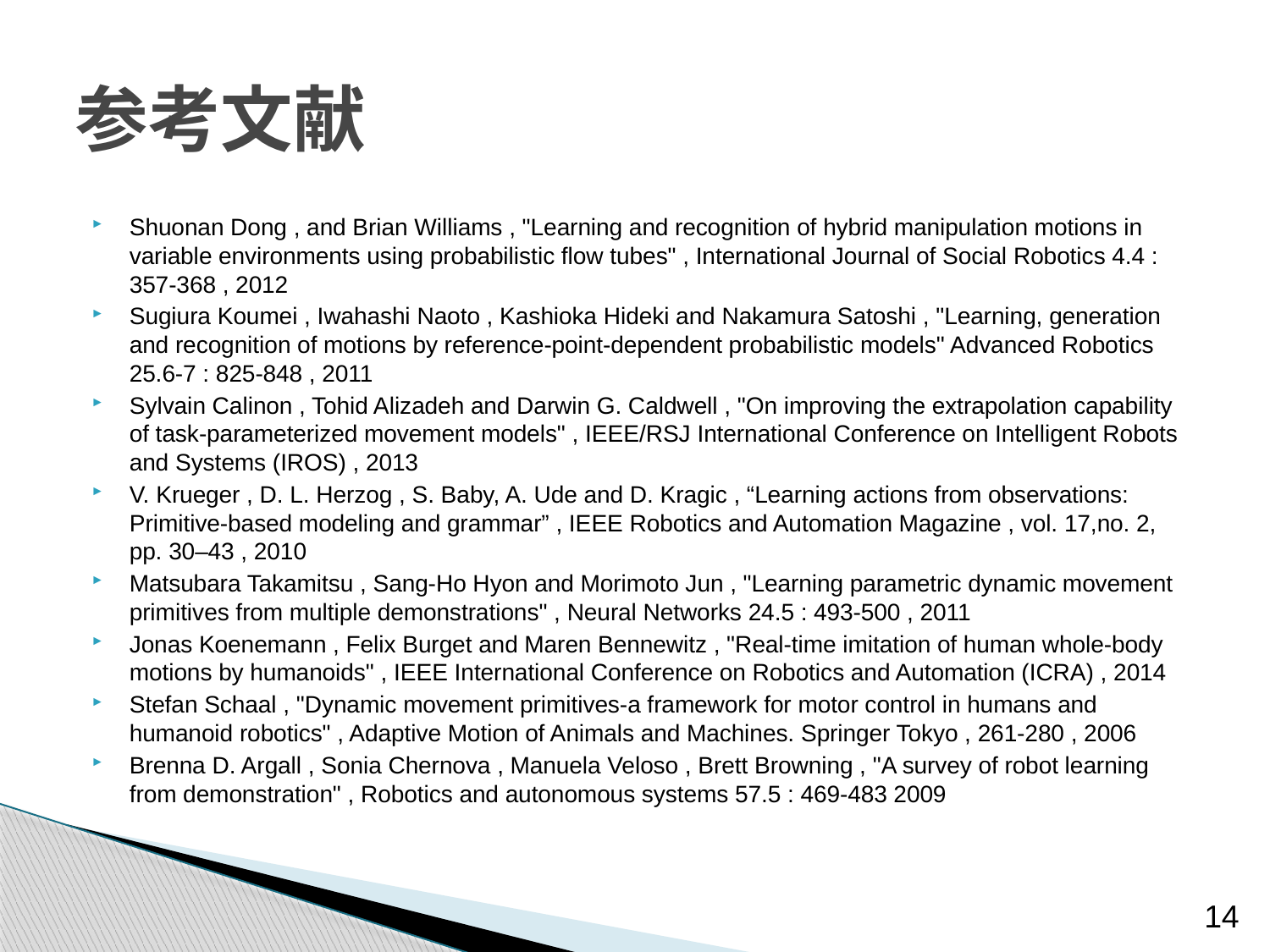

# 参考文献
Shuonan Dong , and Brian Williams , "Learning and recognition of hybrid manipulation motions in variable environments using probabilistic flow tubes" , International Journal of Social Robotics 4.4 : 357-368 , 2012
Sugiura Koumei , Iwahashi Naoto , Kashioka Hideki and Nakamura Satoshi , "Learning, generation and recognition of motions by reference-point-dependent probabilistic models" Advanced Robotics 25.6-7 : 825-848 , 2011
Sylvain Calinon , Tohid Alizadeh and Darwin G. Caldwell , "On improving the extrapolation capability of task-parameterized movement models" , IEEE/RSJ International Conference on Intelligent Robots and Systems (IROS) , 2013
V. Krueger , D. L. Herzog , S. Baby, A. Ude and D. Kragic , “Learning actions from observations: Primitive-based modeling and grammar” , IEEE Robotics and Automation Magazine , vol. 17,no. 2, pp. 30–43 , 2010
Matsubara Takamitsu , Sang-Ho Hyon and Morimoto Jun , "Learning parametric dynamic movement primitives from multiple demonstrations" , Neural Networks 24.5 : 493-500 , 2011
Jonas Koenemann , Felix Burget and Maren Bennewitz , "Real-time imitation of human whole-body motions by humanoids" , IEEE International Conference on Robotics and Automation (ICRA) , 2014
Stefan Schaal , "Dynamic movement primitives-a framework for motor control in humans and humanoid robotics" , Adaptive Motion of Animals and Machines. Springer Tokyo , 261-280 , 2006
Brenna D. Argall , Sonia Chernova , Manuela Veloso , Brett Browning , "A survey of robot learning from demonstration" , Robotics and autonomous systems 57.5 : 469-483 2009
14